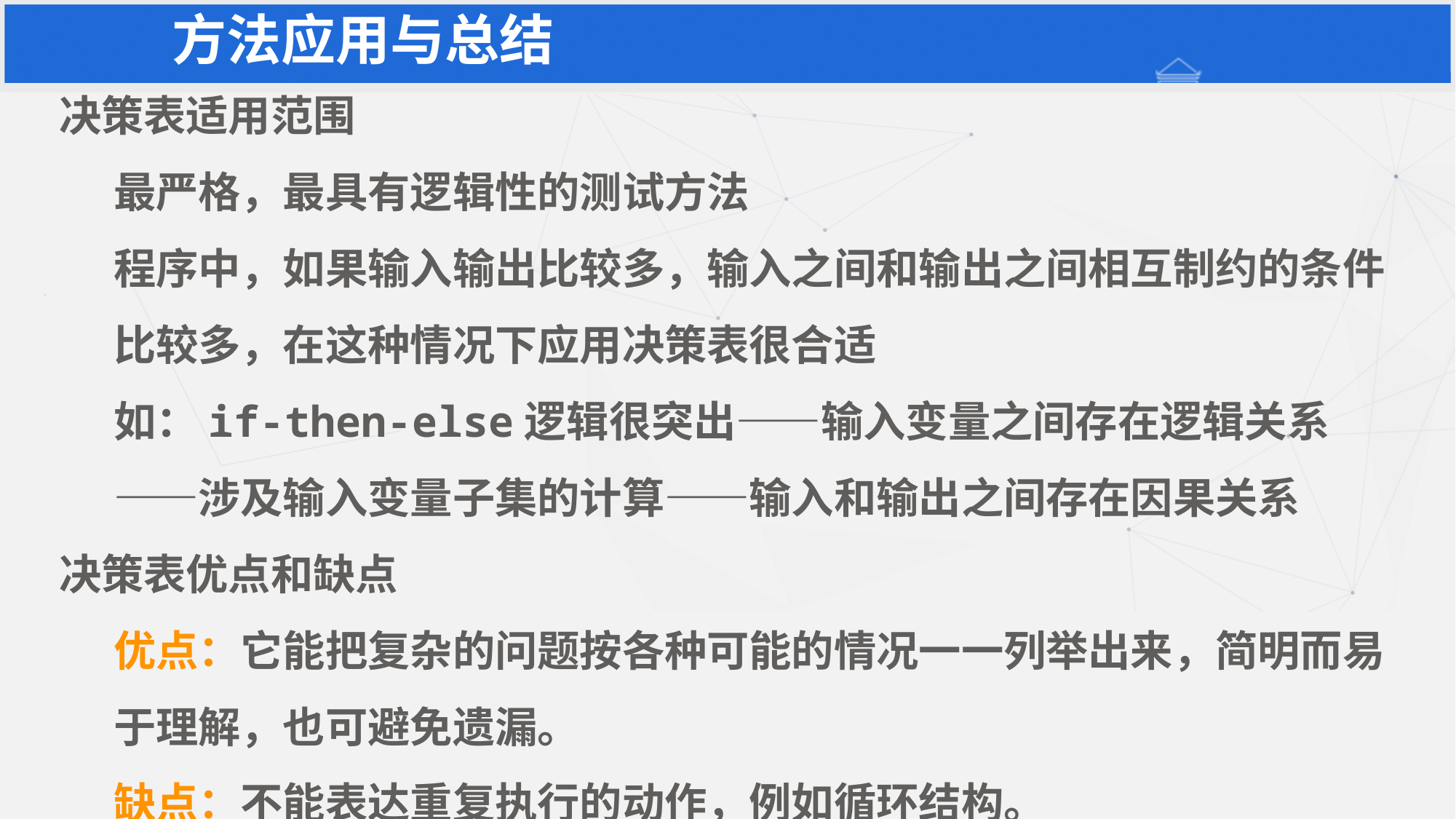

方法应用与总结
决策表适用范围
最严格，最具有逻辑性的测试方法
程序中，如果输入输出比较多，输入之间和输出之间相互制约的条件比较多，在这种情况下应用决策表很合适
如：if-then-else逻辑很突出——输入变量之间存在逻辑关系——涉及输入变量子集的计算——输入和输出之间存在因果关系
决策表优点和缺点
优点：它能把复杂的问题按各种可能的情况一一列举出来，简明而易于理解，也可避免遗漏。
缺点：不能表达重复执行的动作，例如循环结构。